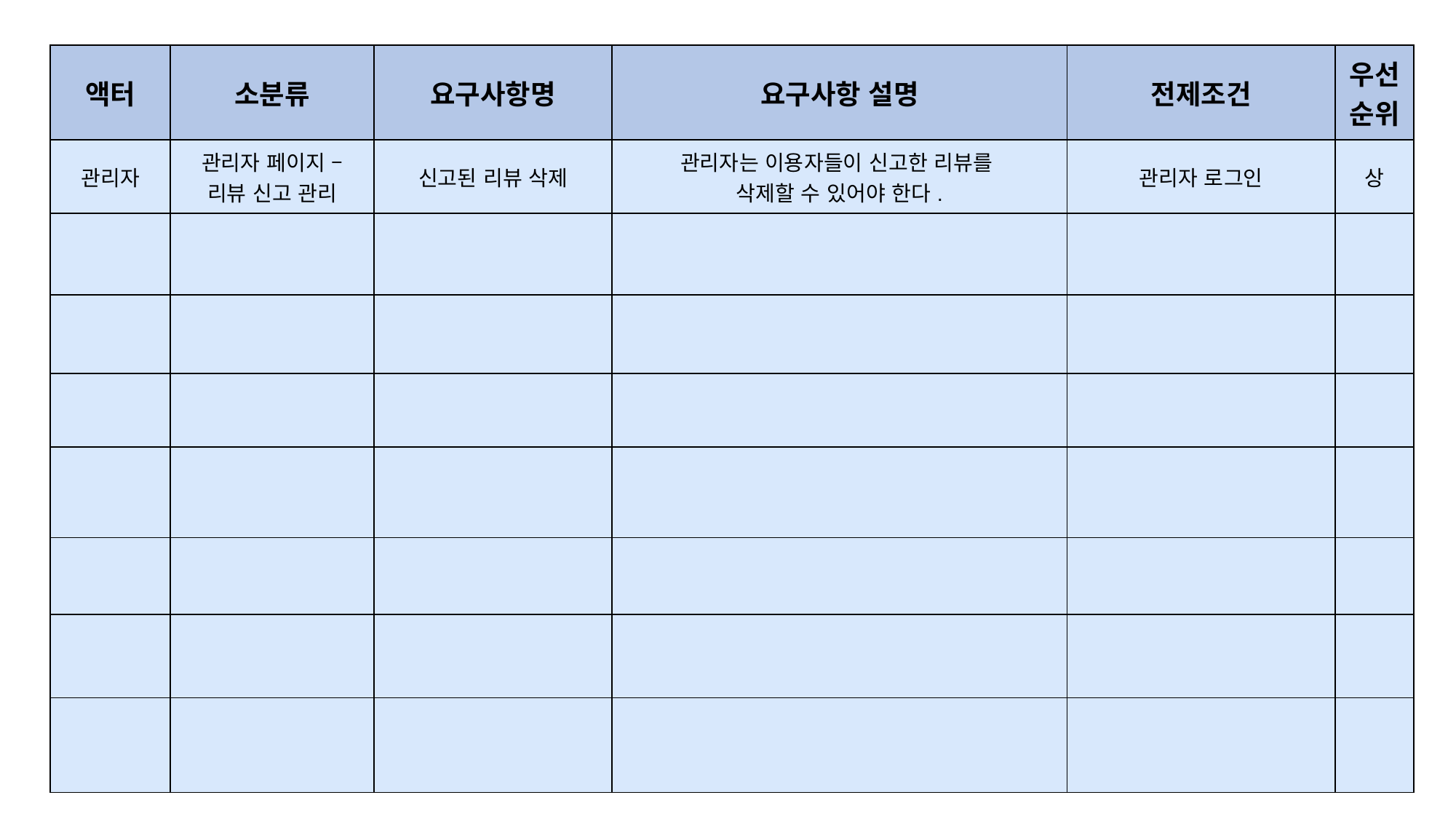

| 액터 | 소분류 | 요구사항명 | 요구사항 설명 | 전제조건 | 우선순위 |
| --- | --- | --- | --- | --- | --- |
| 관리자 | 관리자 페이지 – 리뷰 신고 관리 | 신고된 리뷰 삭제 | 관리자는 이용자들이 신고한 리뷰를 삭제할 수 있어야 한다. | 관리자 로그인 | 상 |
|  |  |  |  |  |  |
|  |  |  |  |  |  |
|  |  |  |  |  |  |
|  |  |  |  |  |  |
|  |  |  |  |  |  |
|  |  |  |  |  |  |
|  |  |  |  |  |  |